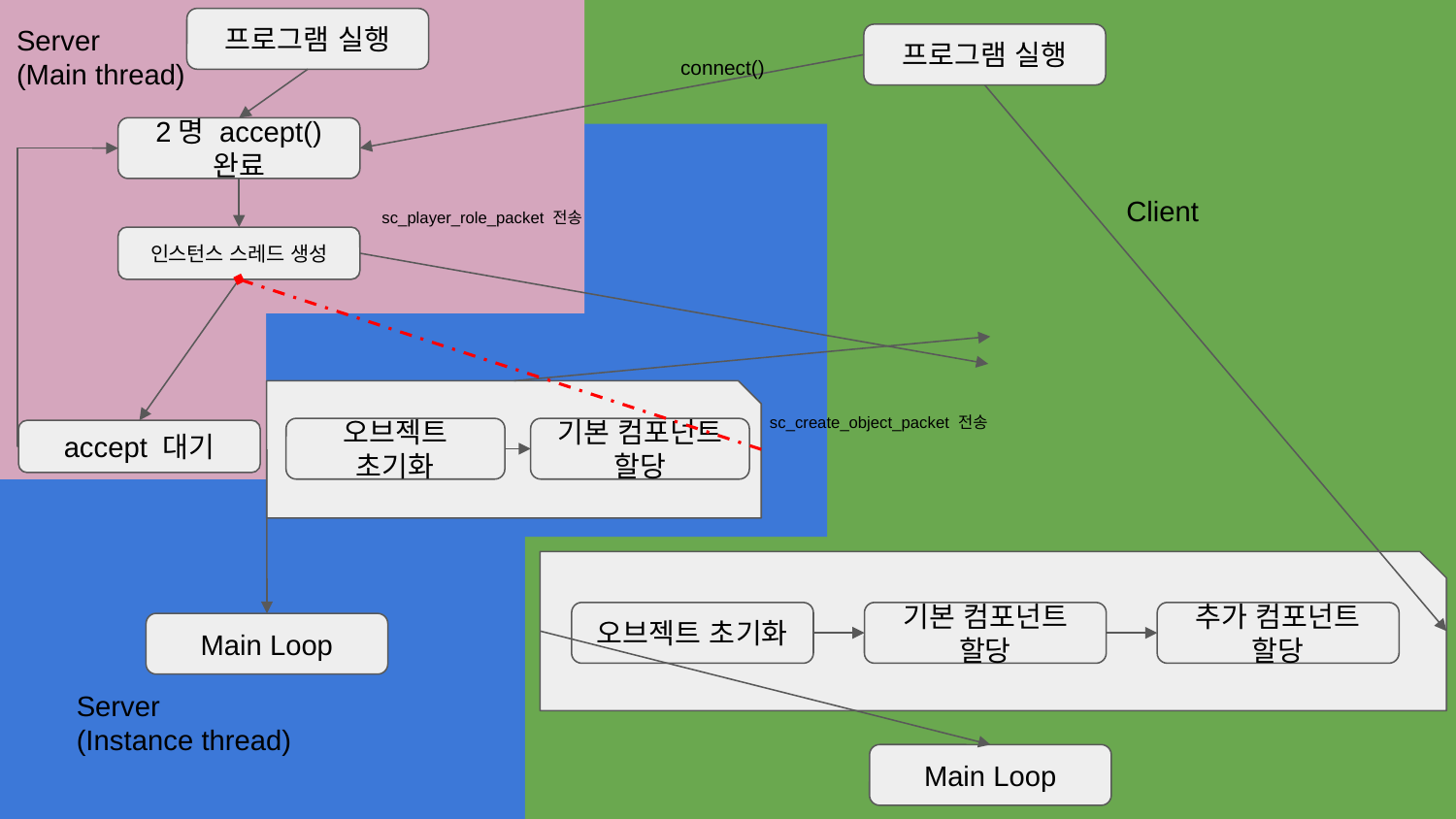

Server
(Main thread)
프로그램 실행
프로그램 실행
connect()
2명 accept() 완료

Client
sc_player_role_packet 전송
인스턴스 스레드 생성

sc_create_object_packet 전송
오브젝트 초기화
기본 컴포넌트 할당
accept 대기

오브젝트 초기화
기본 컴포넌트 할당
추가 컴포넌트 할당
Main Loop
Server
(Instance thread)
Main Loop